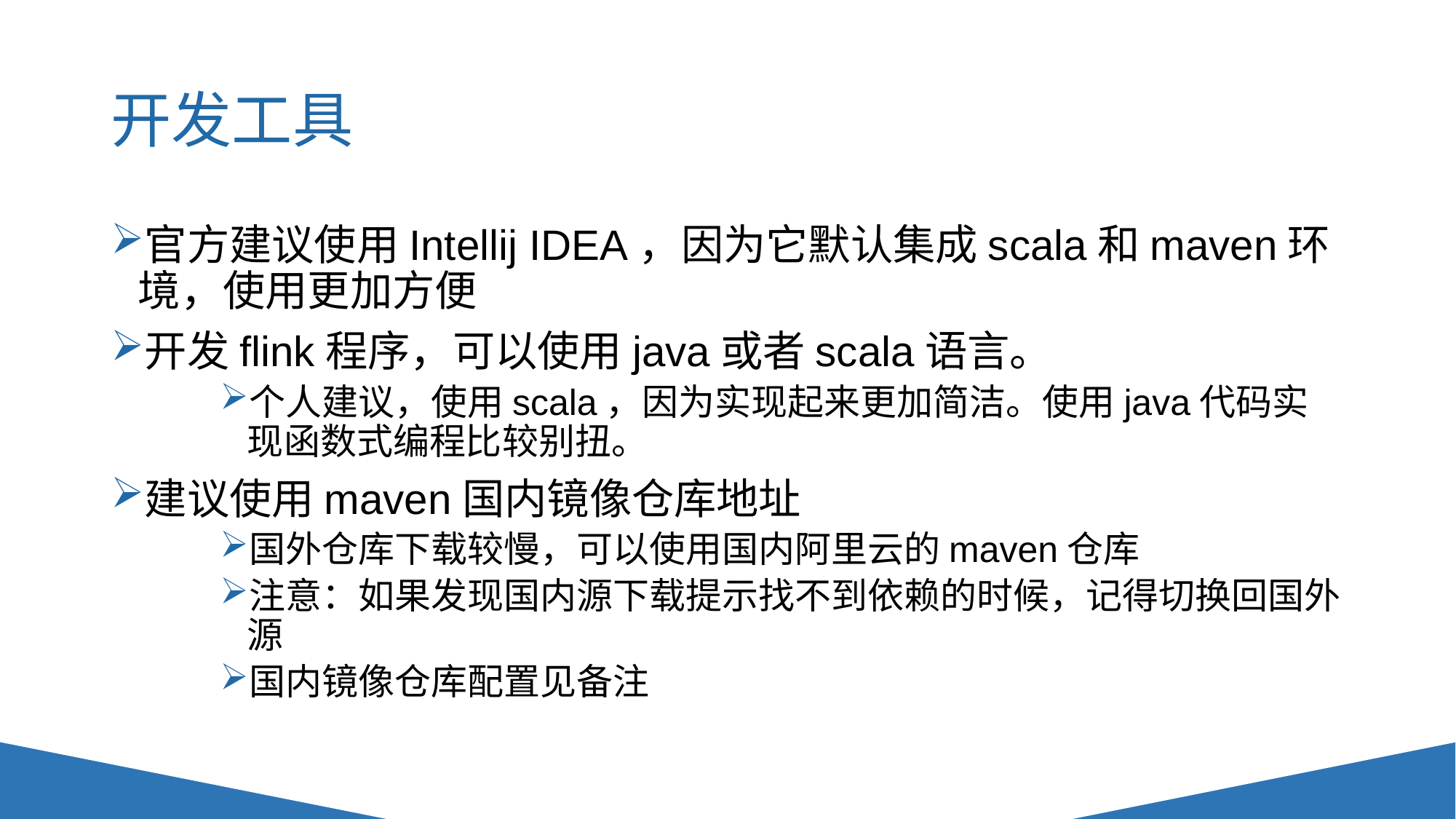

# 开发工具
官方建议使用Intellij IDEA，因为它默认集成scala和maven环境，使用更加方便
开发flink程序，可以使用java或者scala语言。
个人建议，使用scala，因为实现起来更加简洁。使用java代码实现函数式编程比较别扭。
建议使用maven国内镜像仓库地址
国外仓库下载较慢，可以使用国内阿里云的maven仓库
注意：如果发现国内源下载提示找不到依赖的时候，记得切换回国外源
国内镜像仓库配置见备注